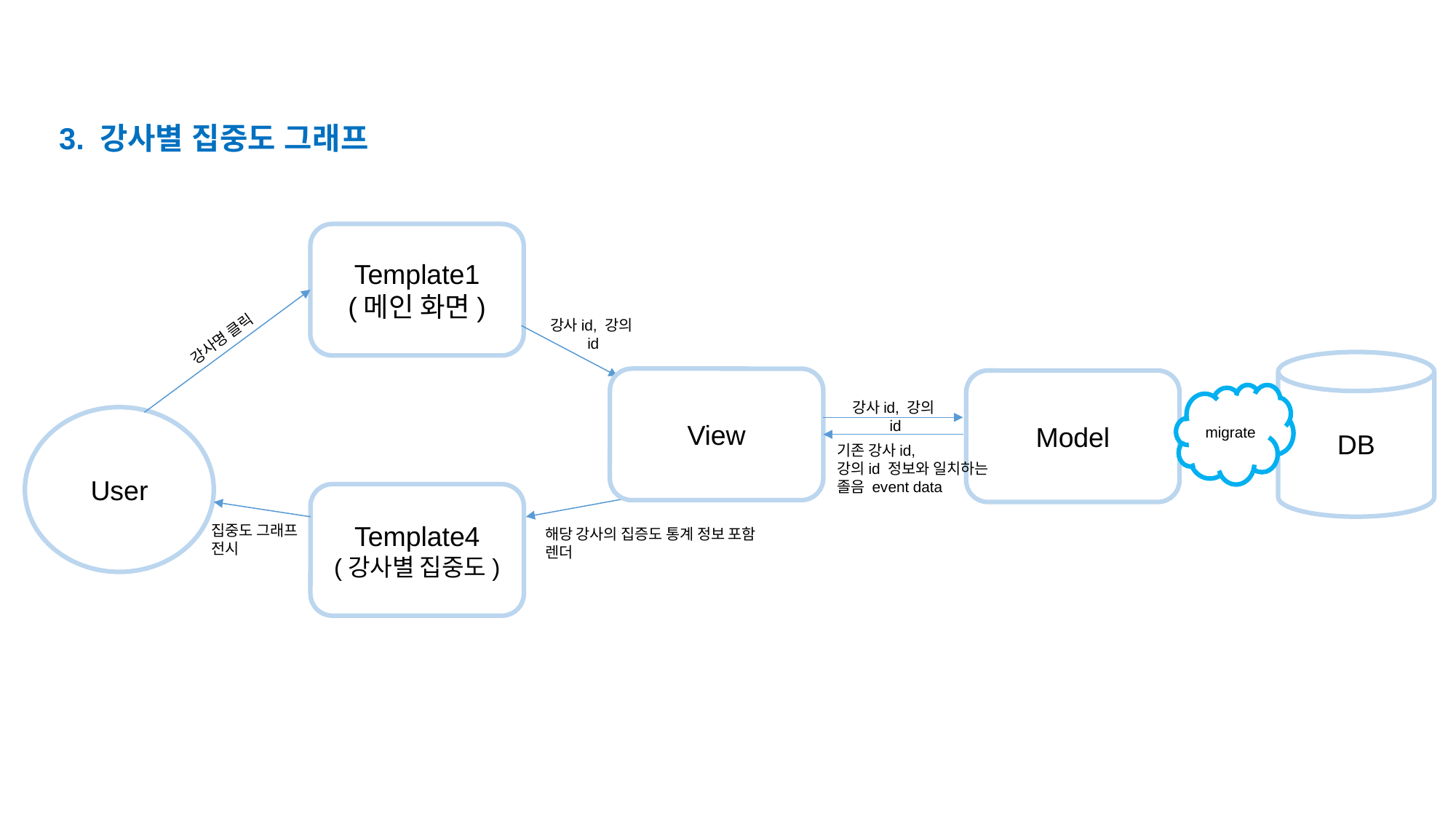

3. 강사별 집중도 그래프
Template1
(메인 화면)
강사id, 강의id
강사명 클릭
DB
View
Model
migrate
강사id, 강의id
User
기존 강사id,
강의id 정보와 일치하는
졸음 event data
Template4
(강사별 집중도)
집중도 그래프 전시
해당 강사의 집증도 통계 정보 포함 렌더